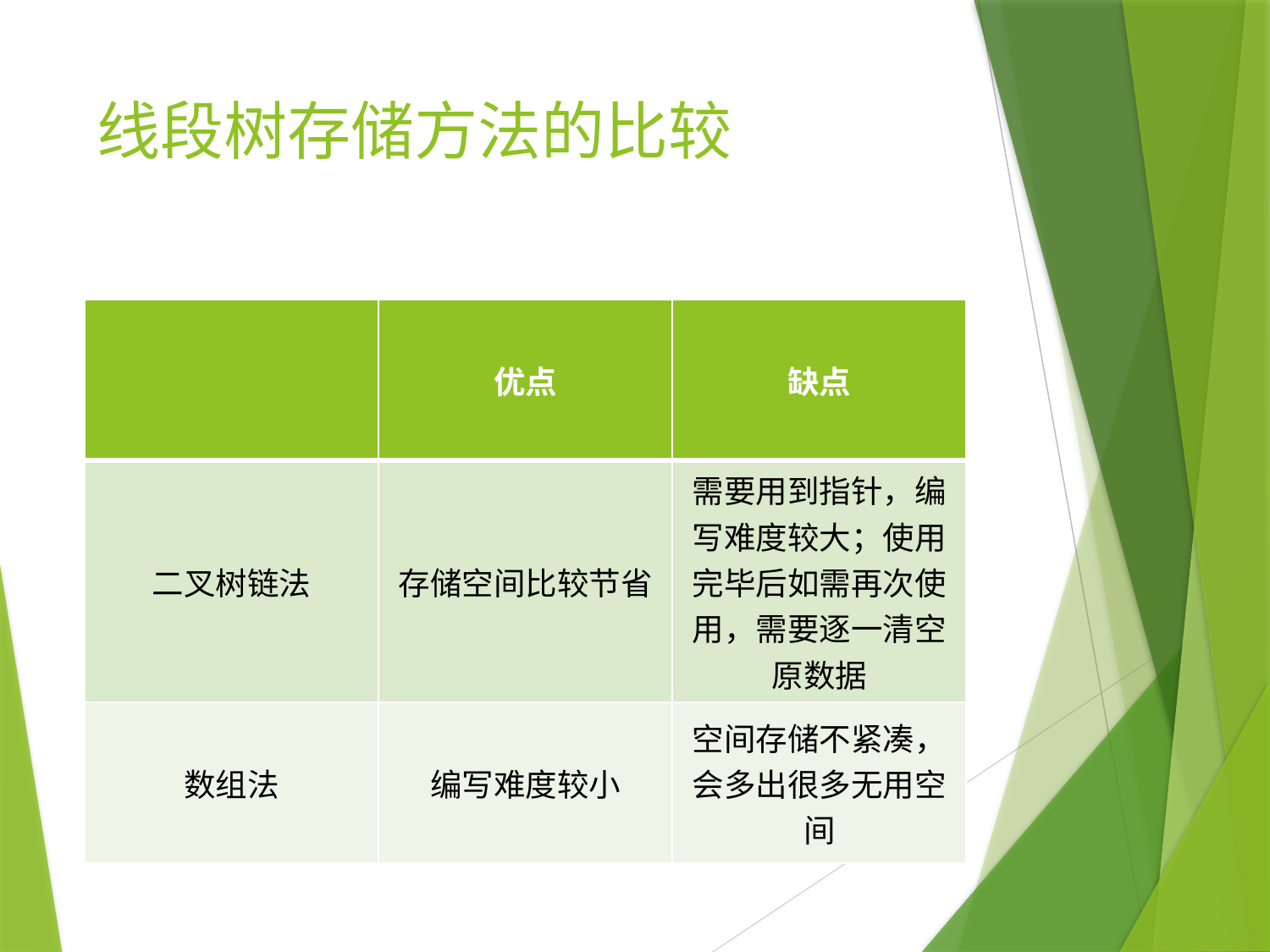

# 线段树存储方法的比较
|  | 优点 | 缺点 |
| --- | --- | --- |
| 二叉树链法 | 存储空间比较节省 | 需要用到指针，编写难度较大；使用完毕后如需再次使用，需要逐一清空原数据 |
| 数组法 | 编写难度较小 | 空间存储不紧凑，会多出很多无用空间 |